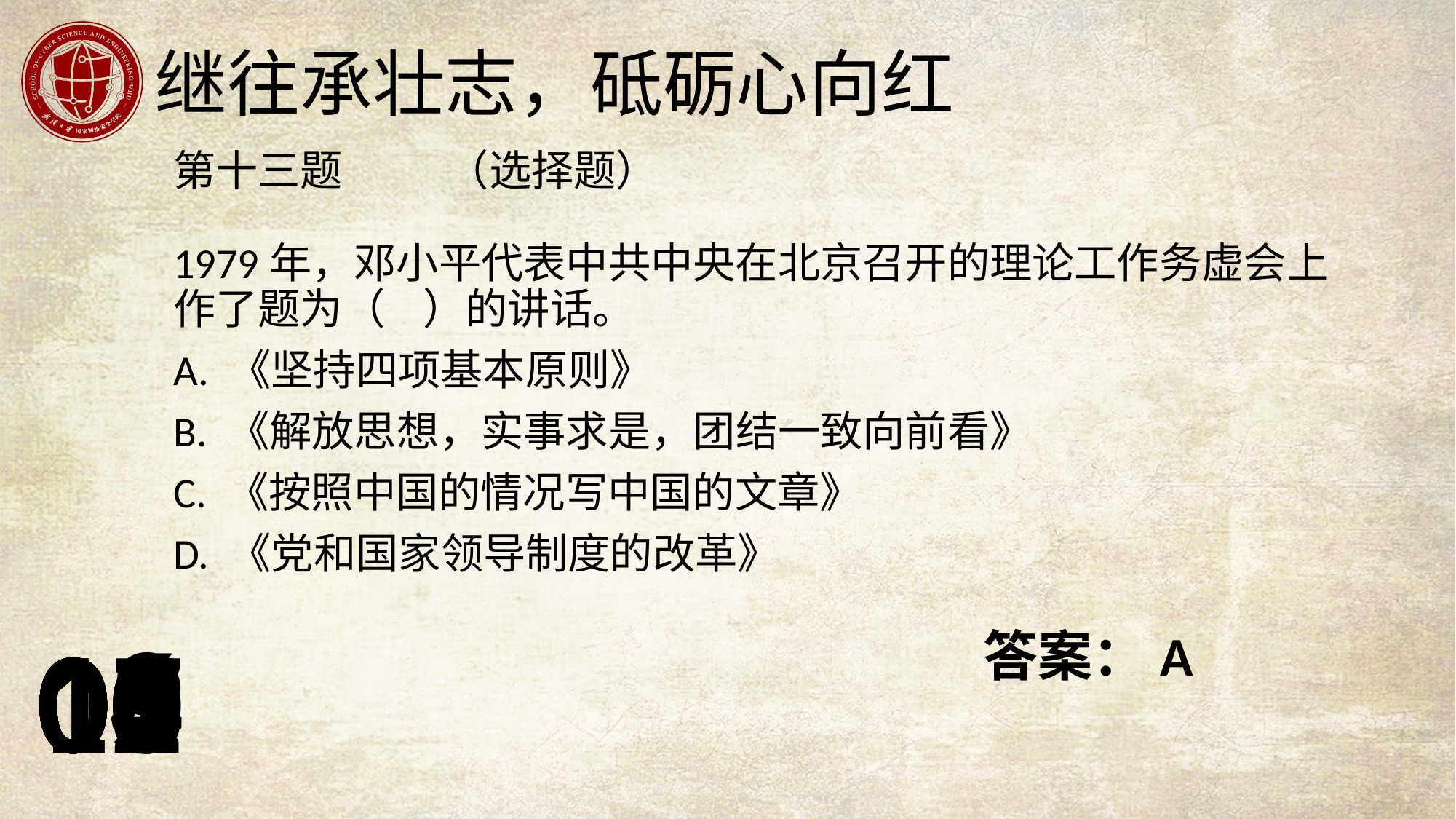

第十三题           （选择题）
1979年，邓小平代表中共中央在北京召开的理论工作务虚会上作了题为（    ）的讲话。
A. 《坚持四项基本原则》
B. 《解放思想，实事求是，团结一致向前看》
C. 《按照中国的情况写中国的文章》
D. 《党和国家领导制度的改革》
答案：A